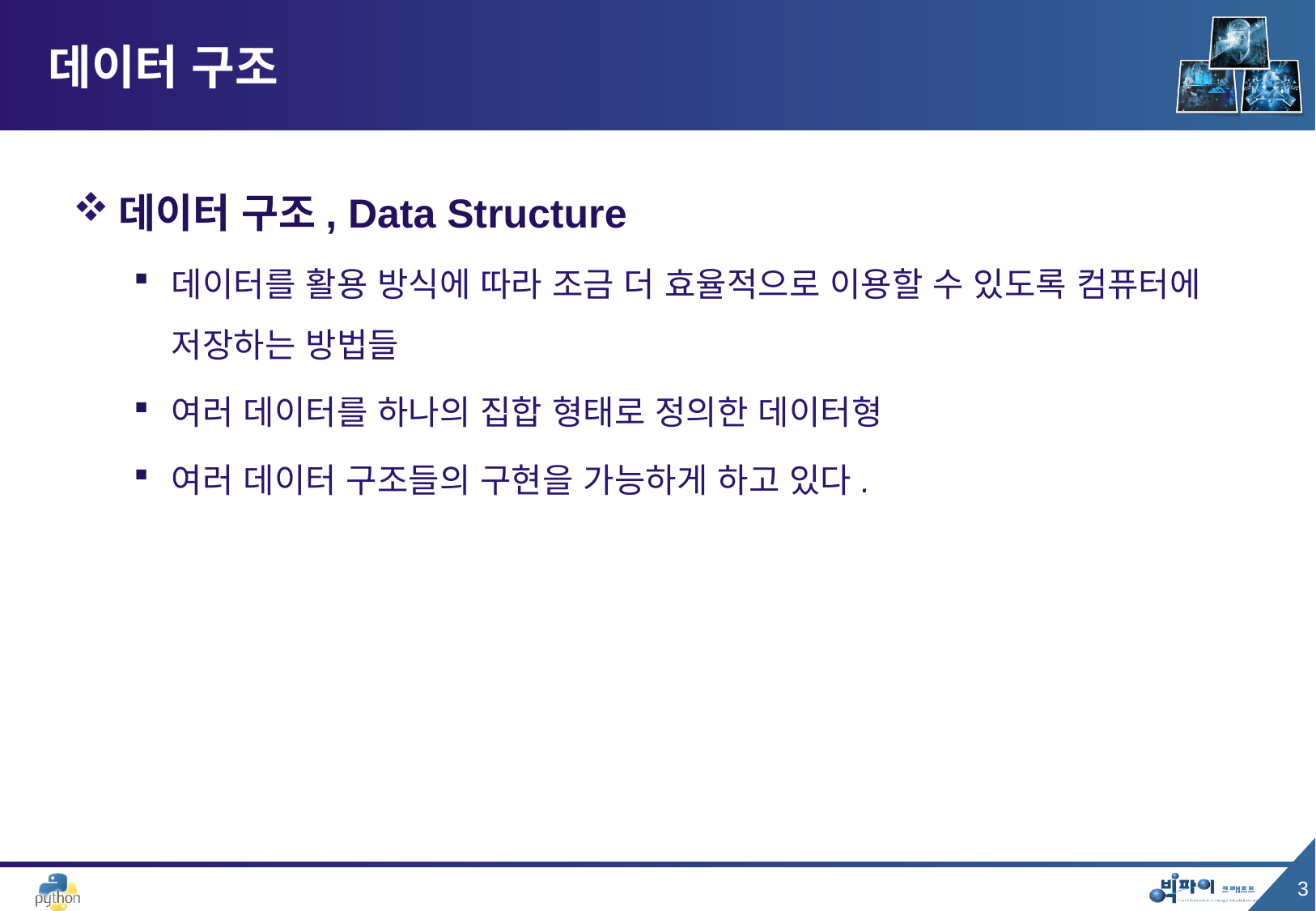

# 데이터 구조
데이터 구조, Data Structure
데이터를 활용 방식에 따라 조금 더 효율적으로 이용할 수 있도록 컴퓨터에 저장하는 방법들
여러 데이터를 하나의 집합 형태로 정의한 데이터형
여러 데이터 구조들의 구현을 가능하게 하고 있다.